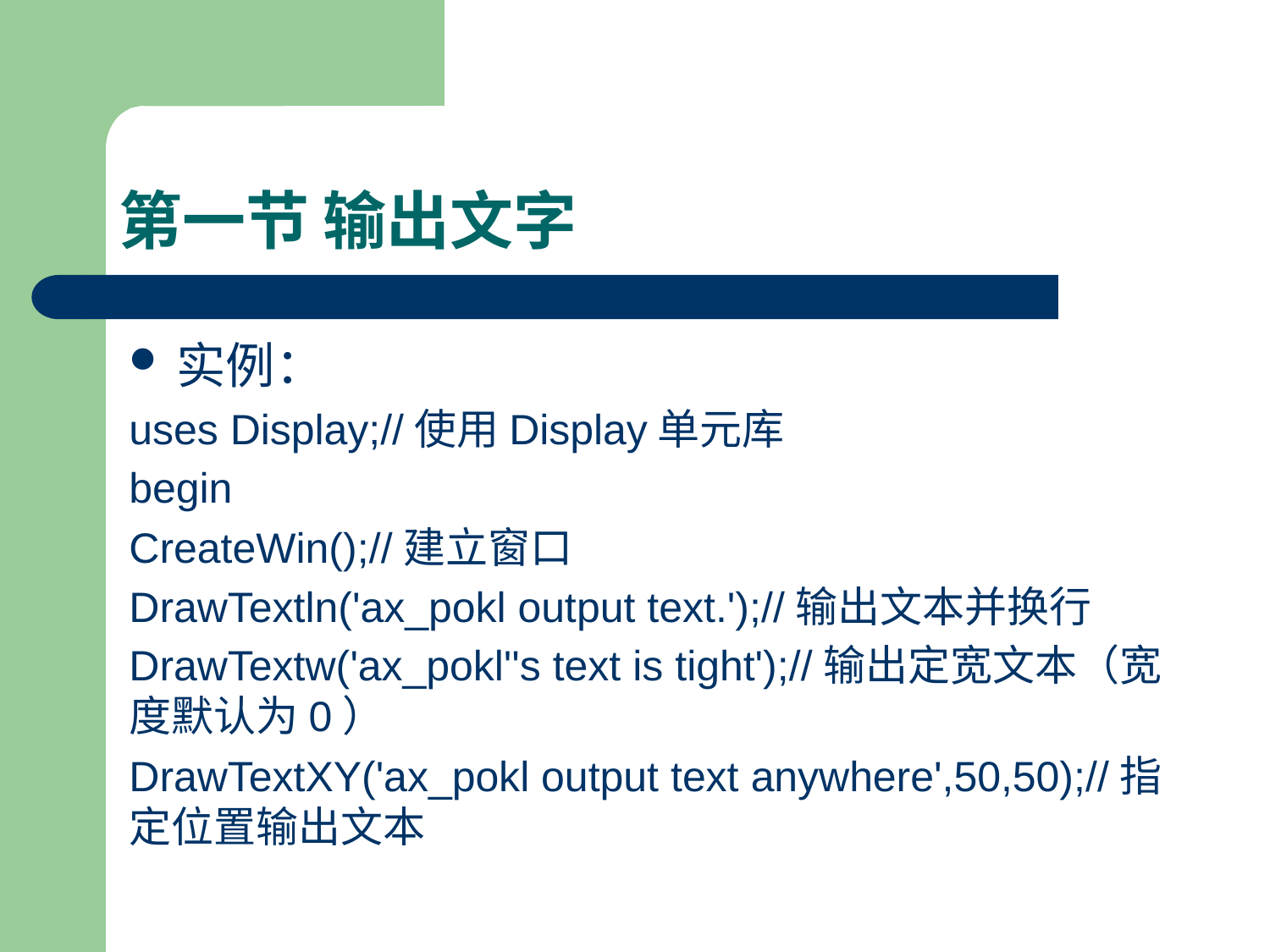

# 第一节 输出文字
实例：
uses Display;//使用Display单元库
begin
CreateWin();//建立窗口
DrawTextln('ax_pokl output text.');//输出文本并换行
DrawTextw('ax_pokl''s text is tight');//输出定宽文本（宽度默认为0）
DrawTextXY('ax_pokl output text anywhere',50,50);//指定位置输出文本